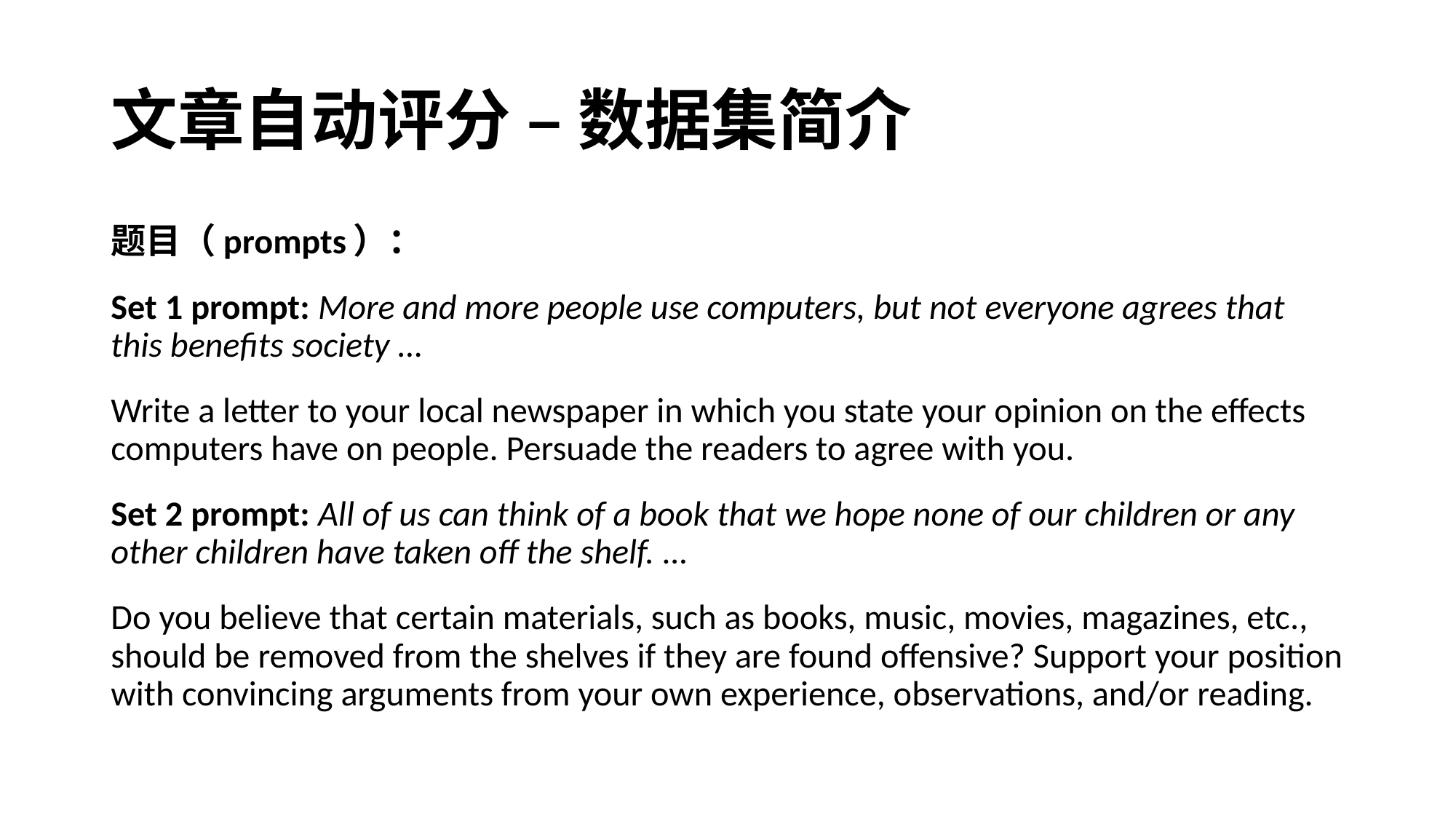

# 文章自动评分 – 数据集简介
题目（prompts）：
Set 1 prompt: More and more people use computers, but not everyone agrees that this benefits society …
Write a letter to your local newspaper in which you state your opinion on the effects computers have on people. Persuade the readers to agree with you.
Set 2 prompt: All of us can think of a book that we hope none of our children or any other children have taken off the shelf. …
Do you believe that certain materials, such as books, music, movies, magazines, etc., should be removed from the shelves if they are found offensive? Support your position with convincing arguments from your own experience, observations, and/or reading.